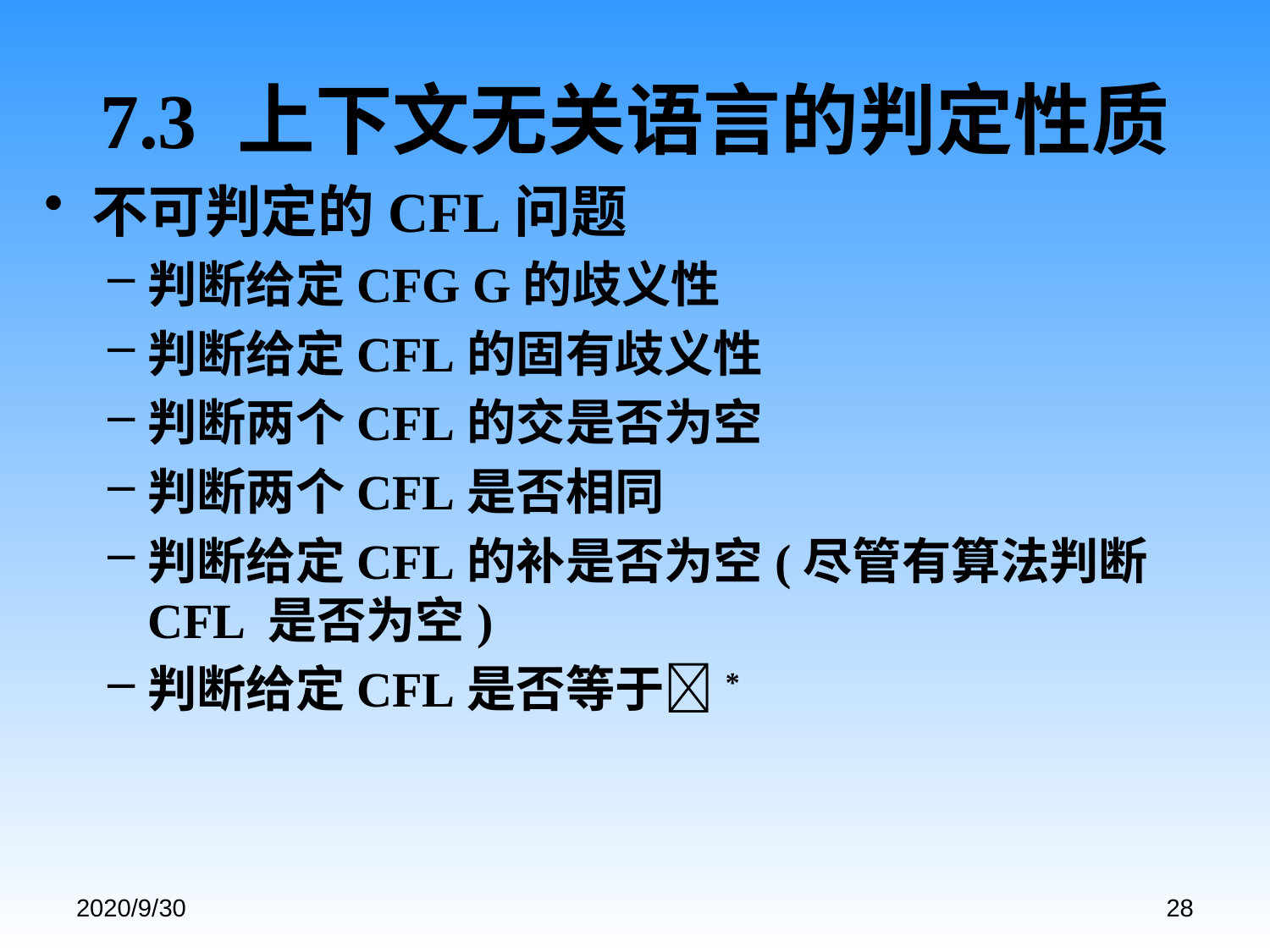

# 7.3 上下文无关语言的判定性质
不可判定的CFL问题
判断给定CFG G的歧义性
判断给定CFL的固有歧义性
判断两个CFL的交是否为空
判断两个CFL是否相同
判断给定CFL的补是否为空(尽管有算法判断CFL 是否为空)
判断给定CFL是否等于Σ*
2020/9/30
28